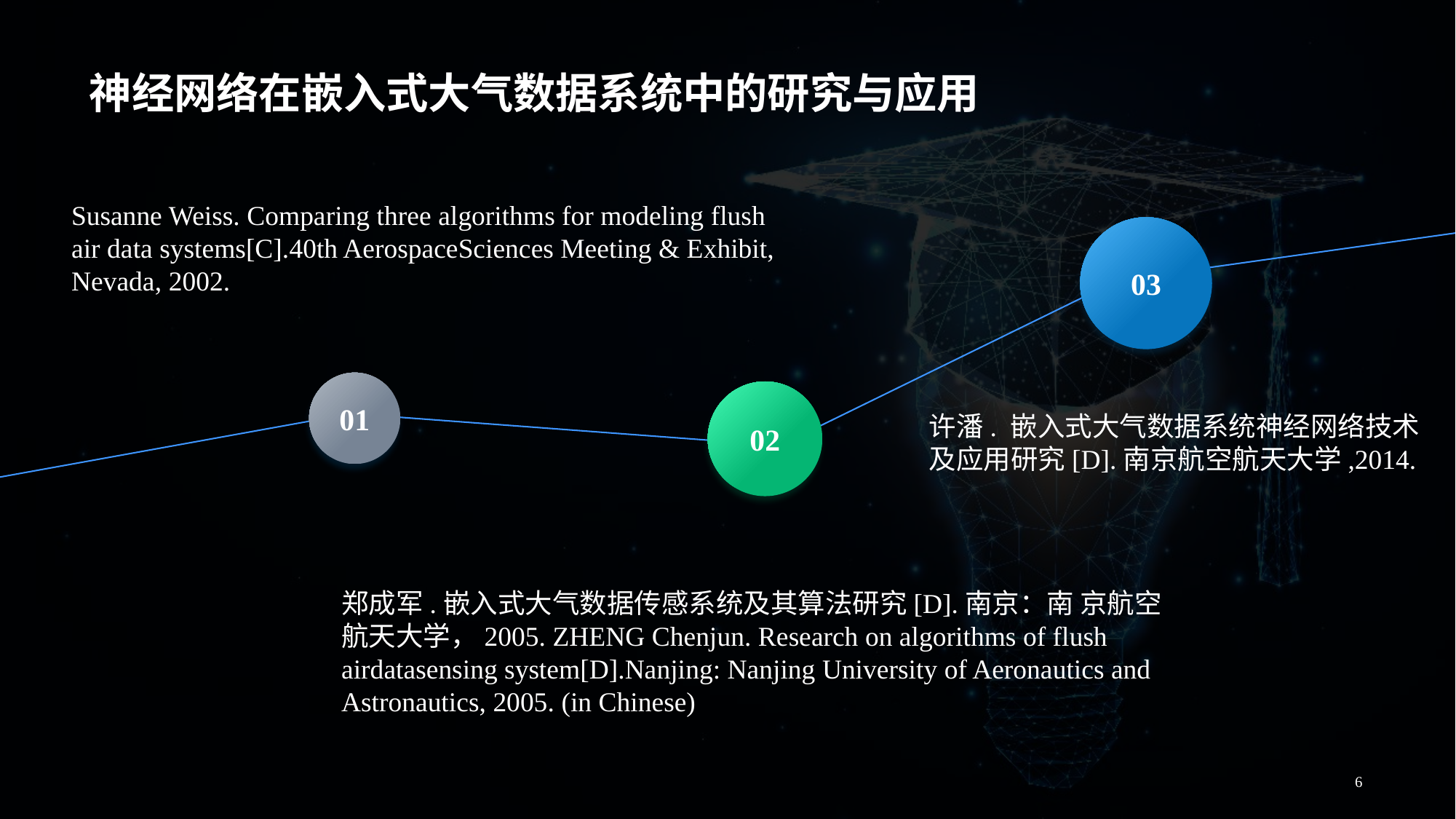

# 神经网络在嵌入式大气数据系统中的研究与应用
Susanne Weiss. Comparing three algorithms for modeling flush air data systems[C].40th AerospaceSciences Meeting & Exhibit, Nevada, 2002.
03

01
02
许潘. 嵌入式大气数据系统神经网络技术及应用研究[D].南京航空航天大学,2014.
郑成军.嵌入式大气数据传感系统及其算法研究[D].南京：南 京航空航天大学，2005. ZHENG Chenjun. Research on algorithms of flush airdatasensing system[D].Nanjing: Nanjing University of Aeronautics and Astronautics, 2005. (in Chinese)
6